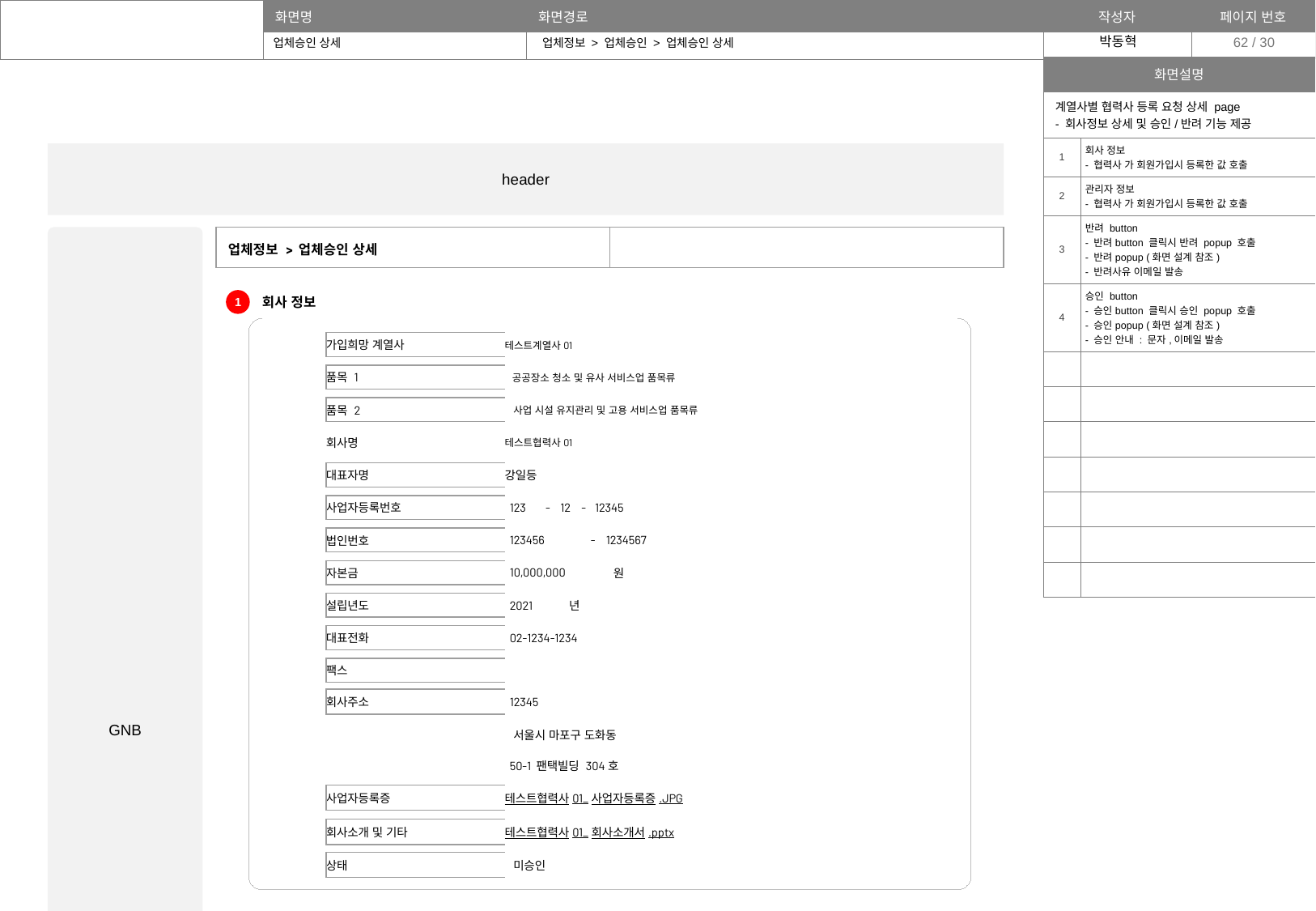

업체 정보 / 회사 정보 / 회사명

관리자 정보 ☎ 표기 삭제

62

업체승인 상세
업체정보 > 업체승인 > 업체승인 상세
| 화면설명 |  |
| --- | --- |
| 계열사별 협력사 등록 요청 상세 page - 회사정보 상세 및 승인/반려 기능 제공 |  |
| 1 | 회사 정보 - 협력사 가 회원가입시 등록한 값 호출 |
| 2 | 관리자 정보 - 협력사 가 회원가입시 등록한 값 호출 |
| 3 | 반려 button - 반려button 클릭시 반려 popup 호출 - 반려popup (화면 설계 참조) - 반려사유 이메일 발송 |
| 4 | 승인 button - 승인button 클릭시 승인 popup 호출 - 승인popup (화면 설계 참조) - 승인 안내 : 문자,이메일 발송 |
|  |  |
|  |  |
|  |  |
|  |  |
|  |  |
|  |  |
|  |  |
header
GNB
| 업체정보 > 업체승인 상세 |  |
| --- | --- |
회사 정보
1

| 가입희망 계열사 | 테스트계열사01 |
| --- | --- |
| 품목 1 | 공공장소 청소 및 유사 서비스업 품목류 |  |
| --- | --- | --- |
| 품목 2 | 사업 시설 유지관리 및 고용 서비스업 품목류 |  |
| --- | --- | --- |
| 회사명 | 테스트협력사01 |
| --- | --- |
| 대표자명 | 강일등 |
| --- | --- |
| 사업자등록번호 | 123 | - | 12 | - | 12345 |
| --- | --- | --- | --- | --- | --- |
| 법인번호 | 123456 | - | 1234567 |
| --- | --- | --- | --- |
| 자본금 | 10,000,000 | 원 |
| --- | --- | --- |
| 설립년도 | 2021 | 년 |
| --- | --- | --- |
| 대표전화 | 02-1234-1234 |
| --- | --- |
| 팩스 |  |
| --- | --- |
| 회사주소 | 12345 |  |
| --- | --- | --- |
|  | 서울시 마포구 도화동 |
| --- | --- |
|  | 50-1 팬택빌딩 304호 |
| --- | --- |
| 사업자등록증 | 테스트협력사01\_사업자등록증.JPG |  |
| --- | --- | --- |
| 회사소개 및 기타 | 테스트협력사01\_회사소개서.pptx |  |
| --- | --- | --- |
| 상태 | 미승인 |  |
| --- | --- | --- |
관리자 정보
2
| 이름 | 이순신 |
| --- | --- |

| 이메일 | test@sample.com |
| --- | --- |
| 아이디 | testuser01 |  |
| --- | --- | --- |
| 휴대폰 ☎ | 010-1234-1234 |
| --- | --- |
| 유선전화 ☎ | 02-123-1234 |
| --- | --- |
| 직급 | 과장 |
| --- | --- |
| 부서 | 관리부 |
| --- | --- |
목록
반려
승인
4
3
footer

| 반려 | X |
| --- | --- |
협력사 등록을 승인하시겠습니까?
업체 등록을 반려합니다.
아래 반려 사유를 입력해 주십시오
반려 처리 시 반려사유 내용으로 업체에게 발송 됩니다.
(필수) 반려 사유 입력
승인
취소
반려
취소

승인되었습니다.
필수 항목 미입력시
alert 호출
** 반려 사유를 입력해 주세요.**
필수 항목 입력시,
협력사관리자에게 이메일 발송
닫기
수신인 : 협력사 관리자
발송 매체 : E-mail

제목 : [팬택C&I e-bidding] 회원가입 반려

내용 :

안녕하십니까
팬택C&I 전자입찰 e-bidding 입니다.

[팬택건설] 계열사에서 [비트큐브] 업체 반려처리 되었습니다.
아래 반려 사유를 확인해 주십시오

감사합니다.

- 반려사유
테스트 사유로 반려되었습니다.
등록 요청 협력사 관리자에게 이메일 발송
수신인 : 협력사 관리자
발송 매체 : E-mail

제목 : [팬택C&I e-bidding] 회원가입 승인

내용 :

안녕하십니까
팬택C&I 전자입찰 e-bidding 입니다.

[팬택건설] 계열사에서[비트큐브] 업체 승인처리 되었습니다.
e-bidding 시스템에 로그인하고 입찰업무를 처리해 주십시오
입찰 업무는 로그인 후 하단에 입찰업무 안내를 참고하시거나 공지메뉴의 매뉴얼을 참조해 주십시오

감사합니다.
등록 요청 협력사 관리자에게 문자 발송
수신인 : 협력사 관리자
발송 매체 : 문자

내용:

[팬택C&I 전자입찰시스템]
요청하신 팬택C&I 전자입찰 시스템 회원가입이 승인되었습니다.